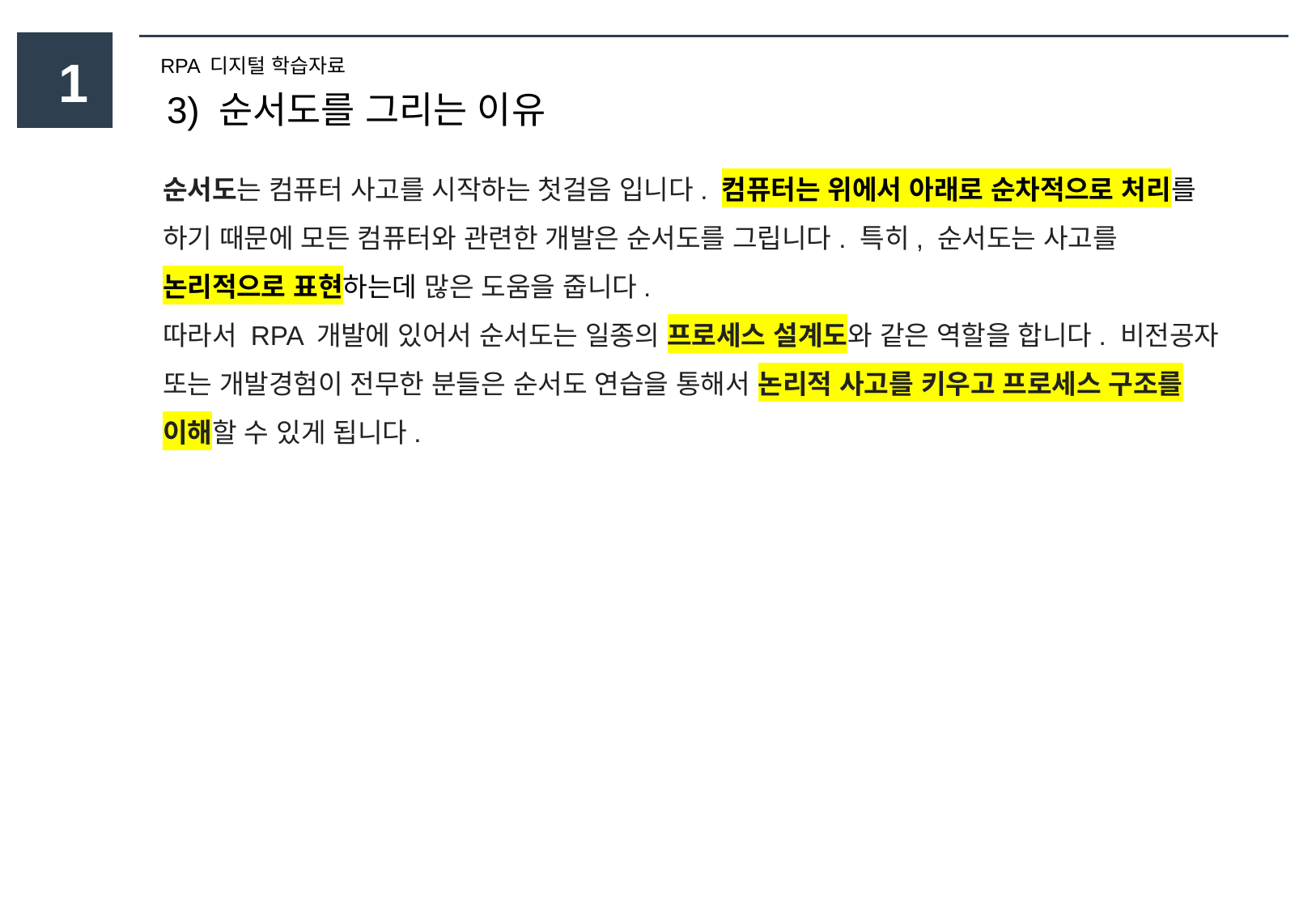

1
RPA 디지털 학습자료
3) 순서도를 그리는 이유
순서도는 컴퓨터 사고를 시작하는 첫걸음 입니다. 컴퓨터는 위에서 아래로 순차적으로 처리를 하기 때문에 모든 컴퓨터와 관련한 개발은 순서도를 그립니다. 특히, 순서도는 사고를 논리적으로 표현하는데 많은 도움을 줍니다.
따라서 RPA 개발에 있어서 순서도는 일종의 프로세스 설계도와 같은 역할을 합니다. 비전공자 또는 개발경험이 전무한 분들은 순서도 연습을 통해서 논리적 사고를 키우고 프로세스 구조를 이해할 수 있게 됩니다.